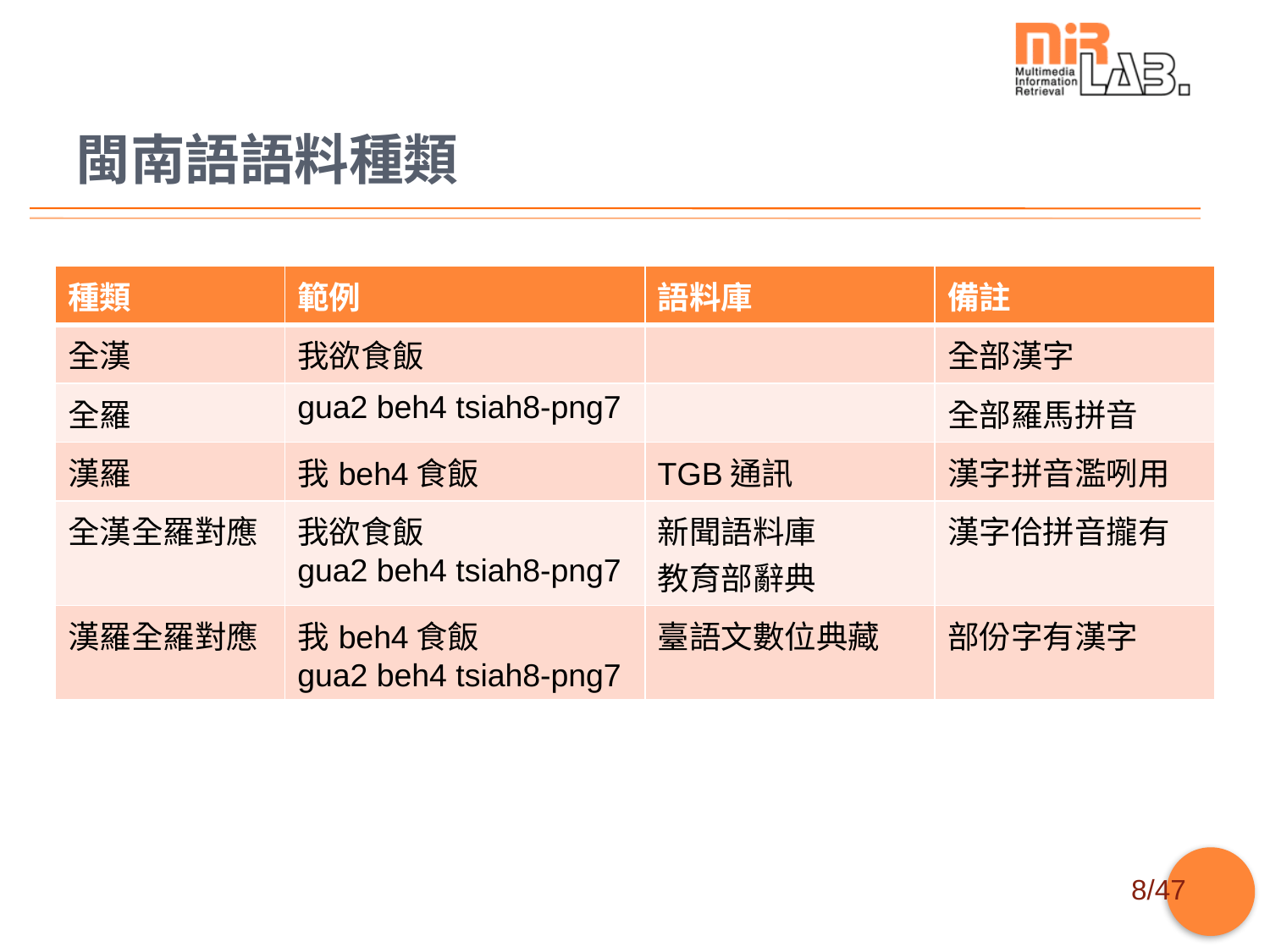

# 閩南語語料種類
| 種類 | 範例 | 語料庫 | 備註 |
| --- | --- | --- | --- |
| 全漢 | 我欲食飯 |  | 全部漢字 |
| 全羅 | gua2 beh4 tsiah8-png7 |  | 全部羅馬拼音 |
| 漢羅 | 我beh4食飯 | TGB通訊 | 漢字拼音濫咧用 |
| 全漢全羅對應 | 我欲食飯 gua2 beh4 tsiah8-png7 | 新聞語料庫 教育部辭典 | 漢字佮拼音攏有 |
| 漢羅全羅對應 | 我beh4食飯 gua2 beh4 tsiah8-png7 | 臺語文數位典藏 | 部份字有漢字 |